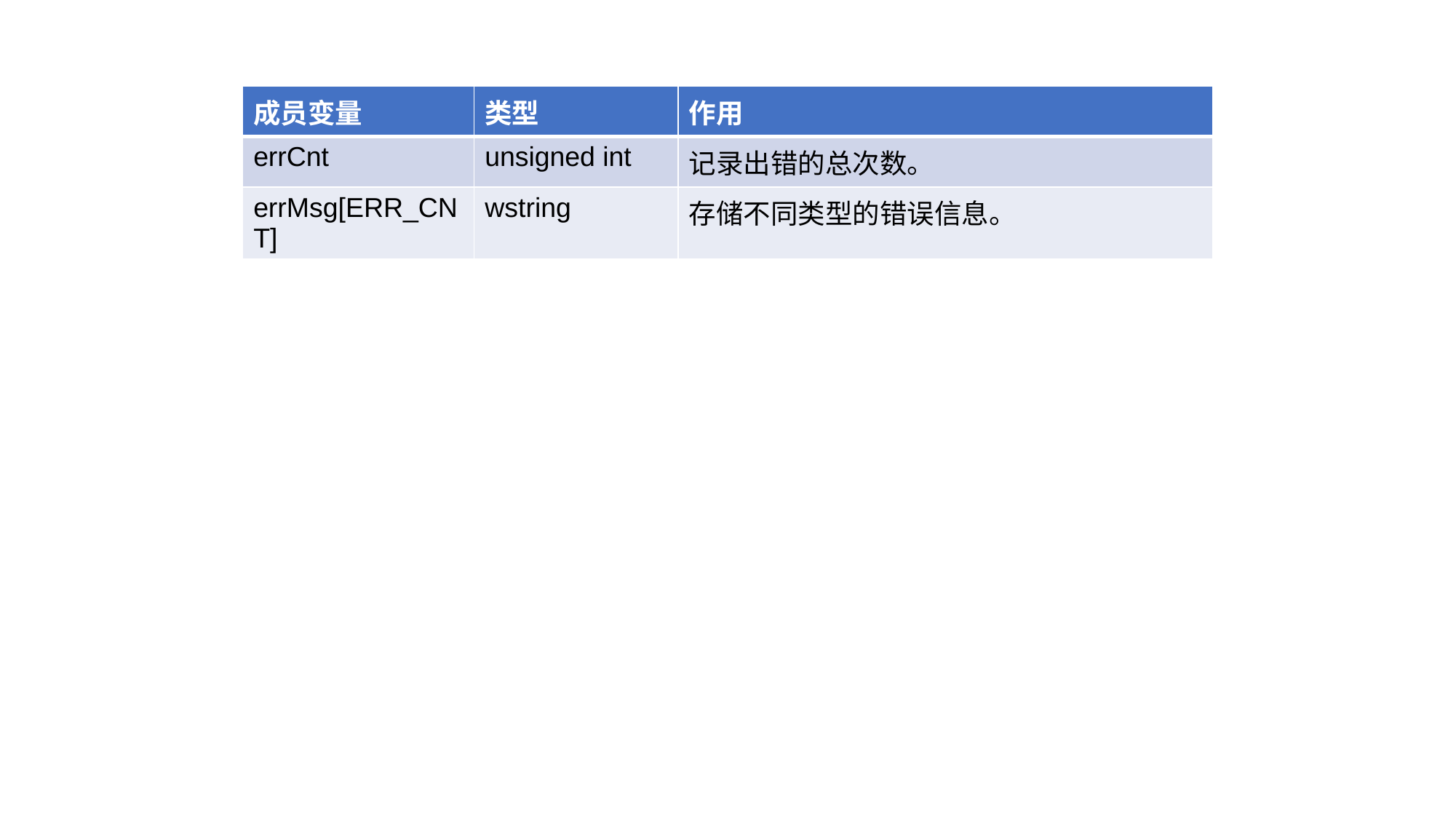

| 成员变量 | 类型 | 作用 |
| --- | --- | --- |
| errCnt | unsigned int | 记录出错的总次数。 |
| errMsg[ERR\_CNT] | wstring | 存储不同类型的错误信息。 |